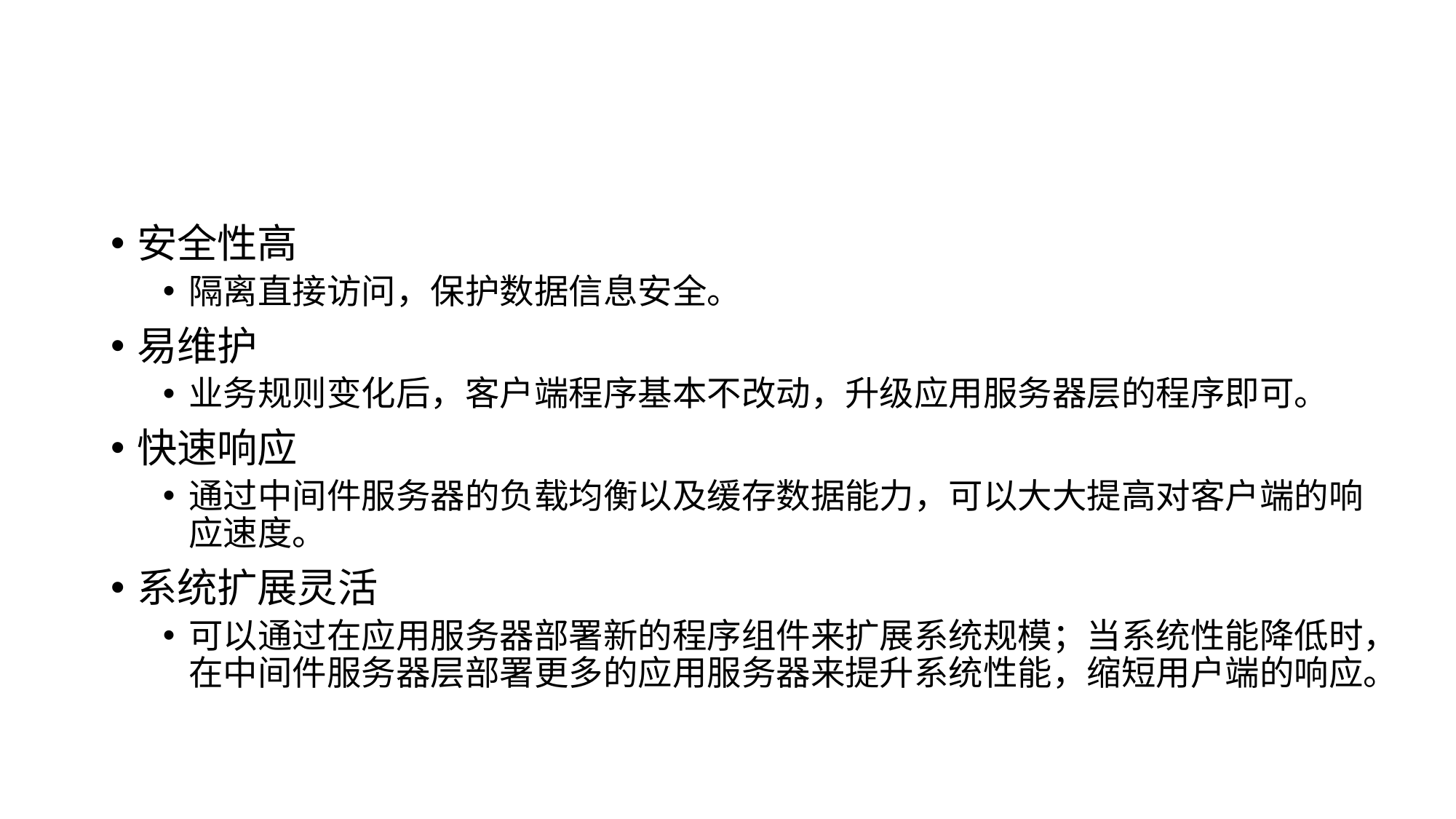

#
安全性高
隔离直接访问，保护数据信息安全。
易维护
业务规则变化后，客户端程序基本不改动，升级应用服务器层的程序即可。
快速响应
通过中间件服务器的负载均衡以及缓存数据能力，可以大大提高对客户端的响应速度。
系统扩展灵活
可以通过在应用服务器部署新的程序组件来扩展系统规模；当系统性能降低时，在中间件服务器层部署更多的应用服务器来提升系统性能，缩短用户端的响应。